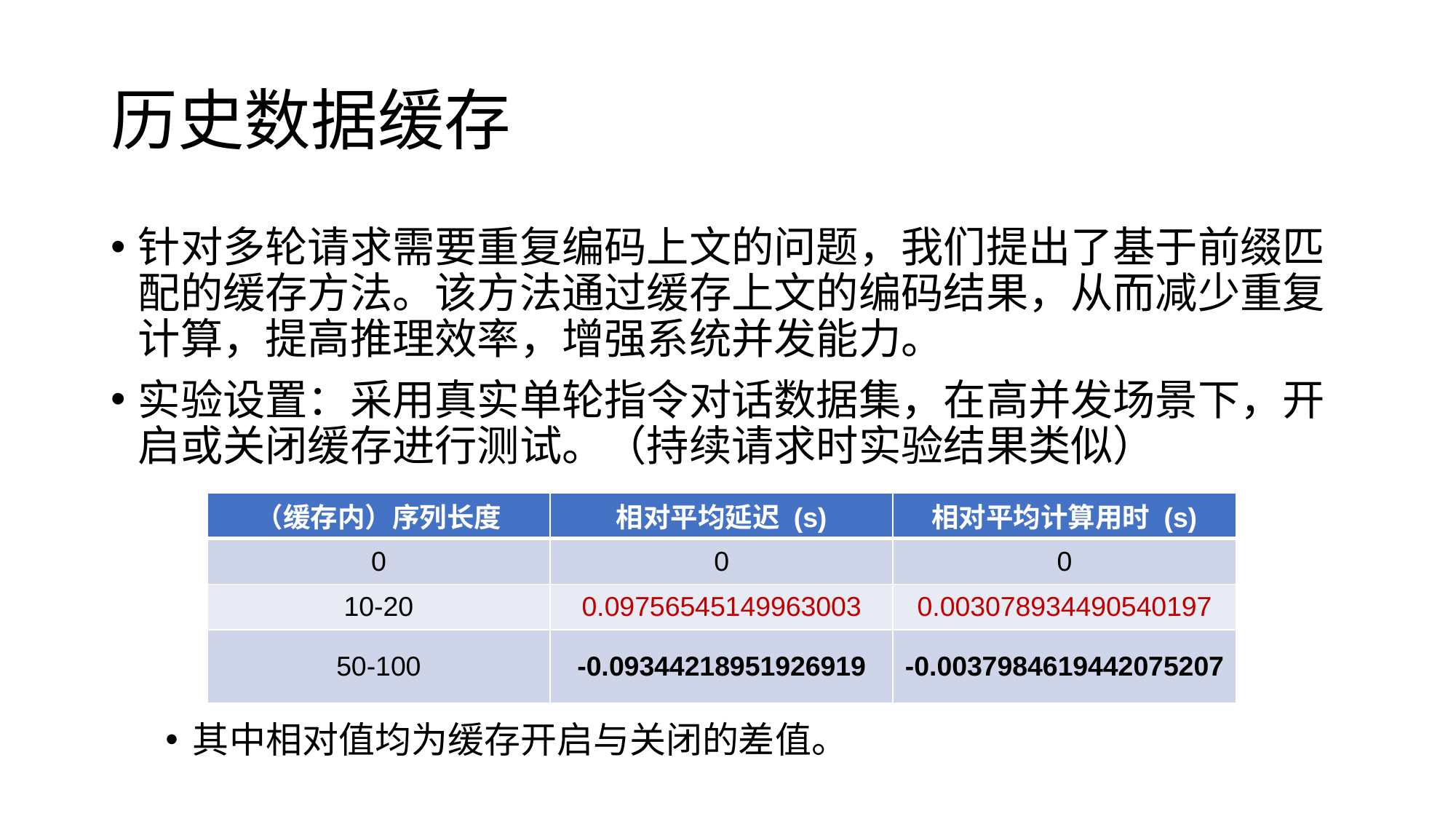

# 历史数据缓存
针对多轮请求需要重复编码上文的问题，我们提出了基于前缀匹配的缓存方法。该方法通过缓存上文的编码结果，从而减少重复计算，提高推理效率，增强系统并发能力。
实验设置：采用真实单轮指令对话数据集，在高并发场景下，开启或关闭缓存进行测试。（持续请求时实验结果类似）

其中相对值均为缓存开启与关闭的差值。
| （缓存内）序列长度 | 相对平均延迟 (s) | 相对平均计算用时 (s) |
| --- | --- | --- |
| 0 | 0 | 0 |
| 10-20 | 0.09756545149963003 | 0.003078934490540197 |
| 50-100 | -0.09344218951926919 | -0.0037984619442075207 |